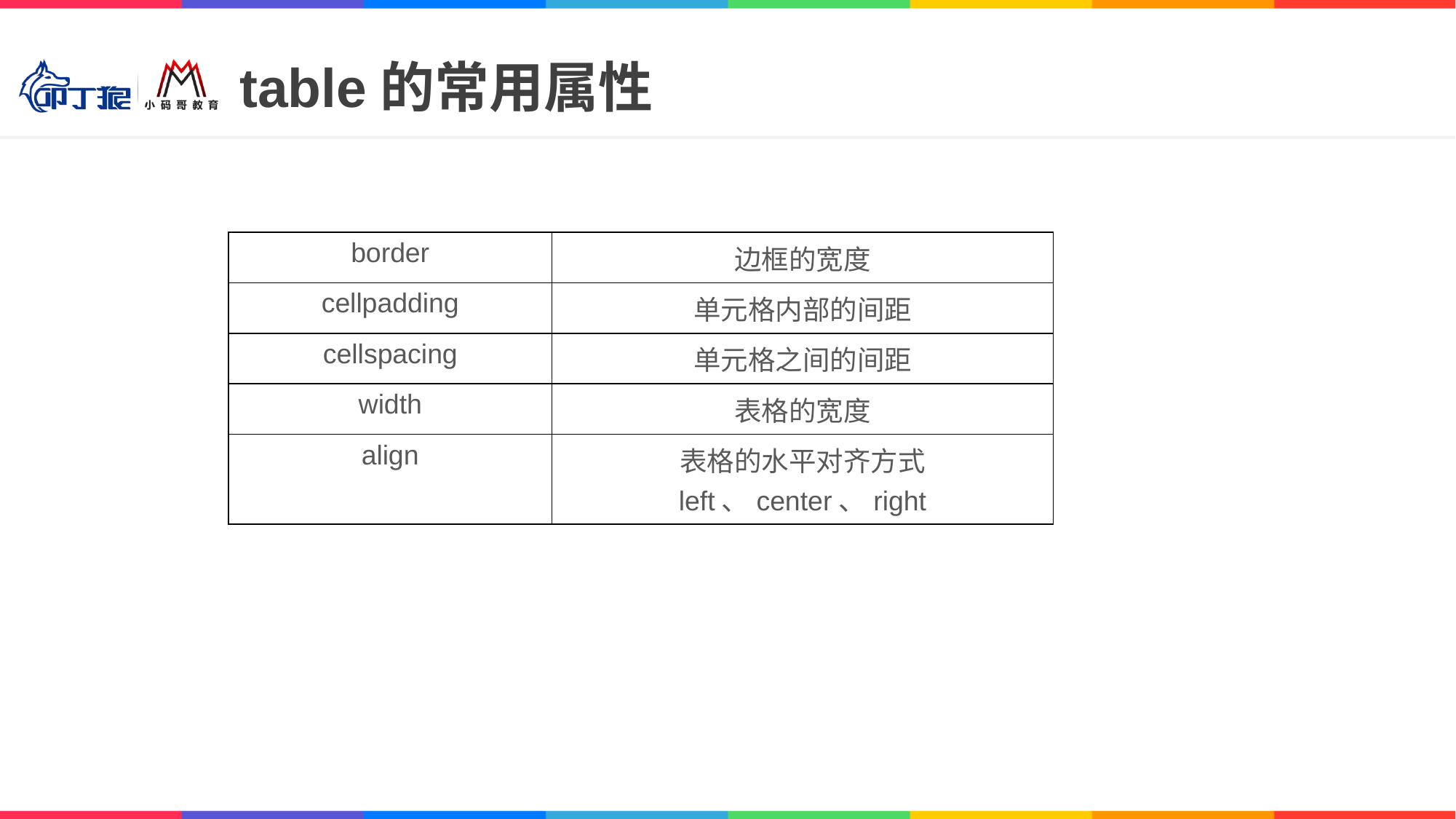

# table的常用属性
| border | 边框的宽度 |
| --- | --- |
| cellpadding | 单元格内部的间距 |
| cellspacing | 单元格之间的间距 |
| width | 表格的宽度 |
| align | 表格的水平对齐方式 left、center、right |